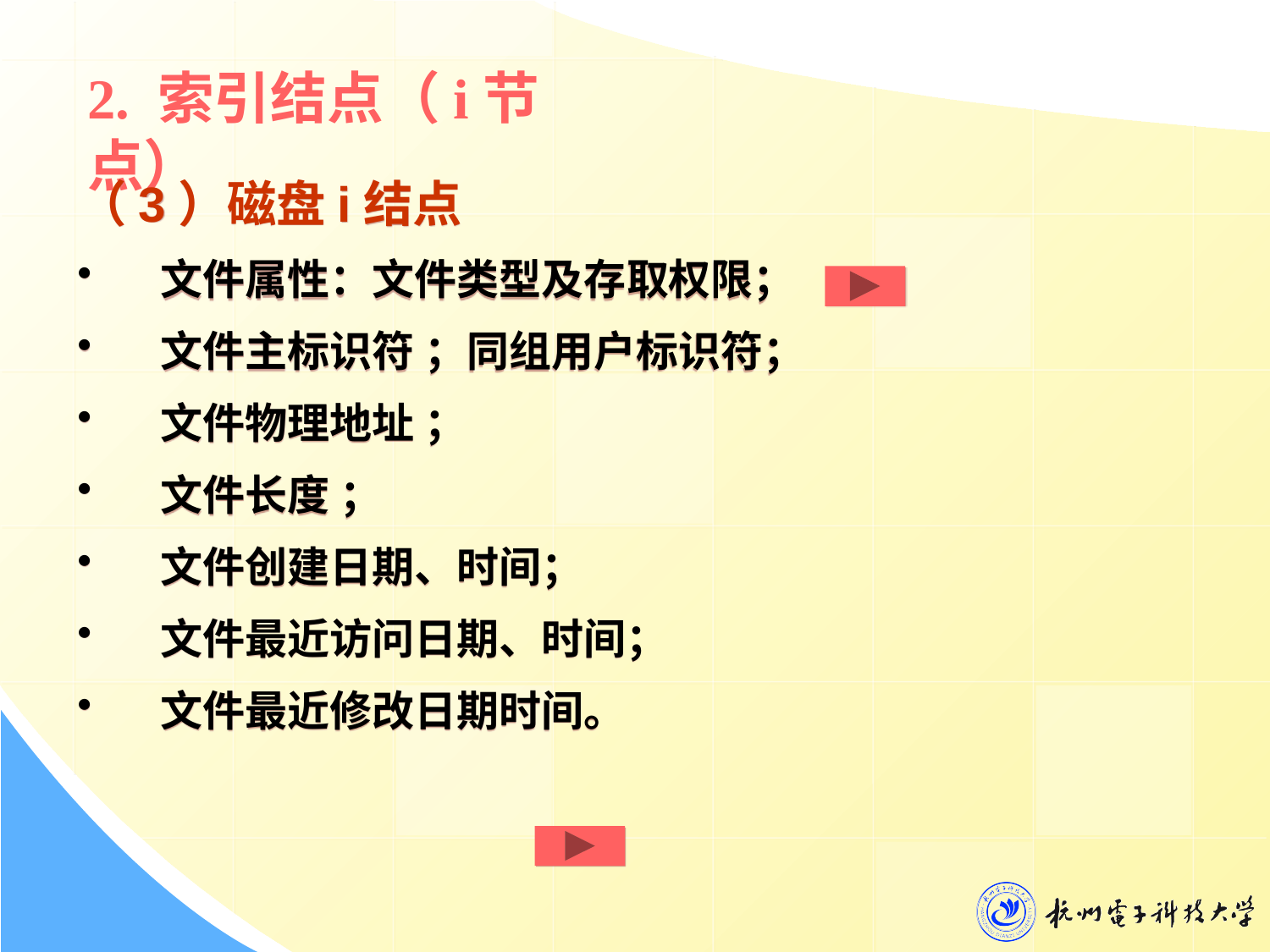

2. 索引结点（i节点）
（3）磁盘i结点
 文件属性：文件类型及存取权限；
 文件主标识符 ；同组用户标识符；
 文件物理地址 ；
 文件长度 ；
 文件创建日期、时间；
 文件最近访问日期、时间；
 文件最近修改日期时间。